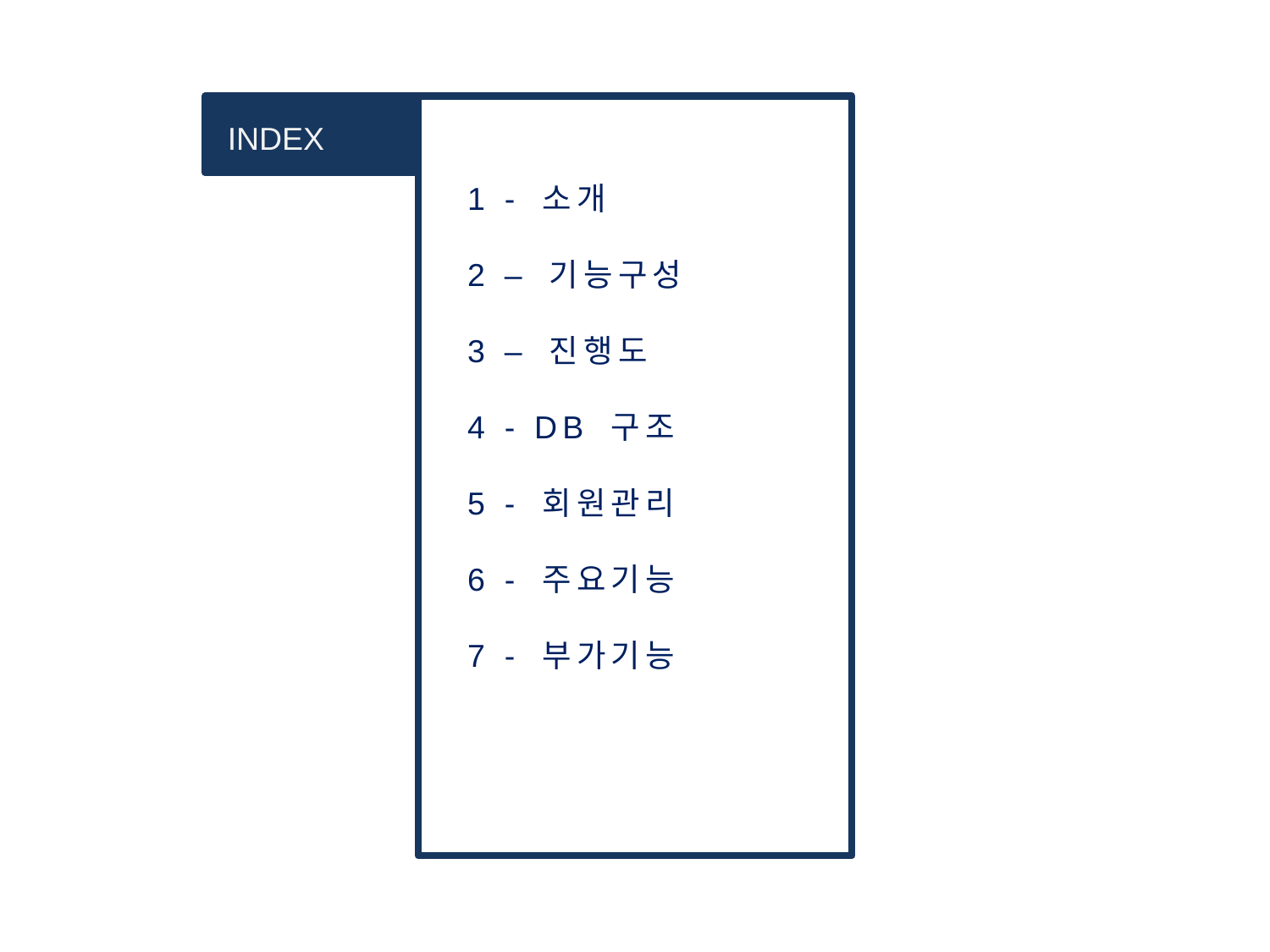

INDEX
1 - 소개
2 – 기능구성
3 – 진행도
4 - DB 구조
5 - 회원관리
6 - 주요기능
7 - 부가기능